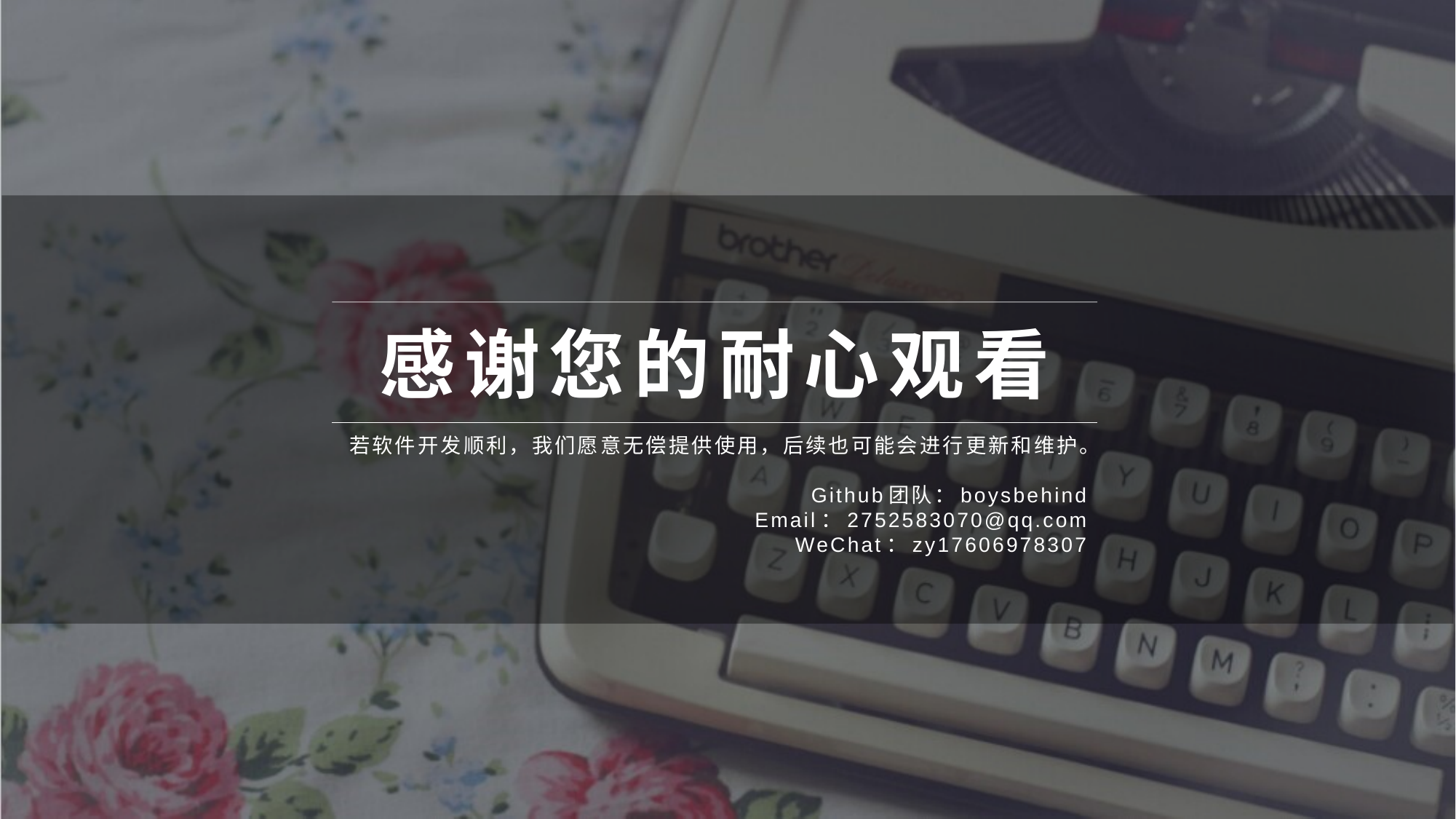

# 感谢您的耐心观看
若软件开发顺利，我们愿意无偿提供使用，后续也可能会进行更新和维护。

Github团队：boysbehind
Email：2752583070@qq.com
WeChat：zy17606978307